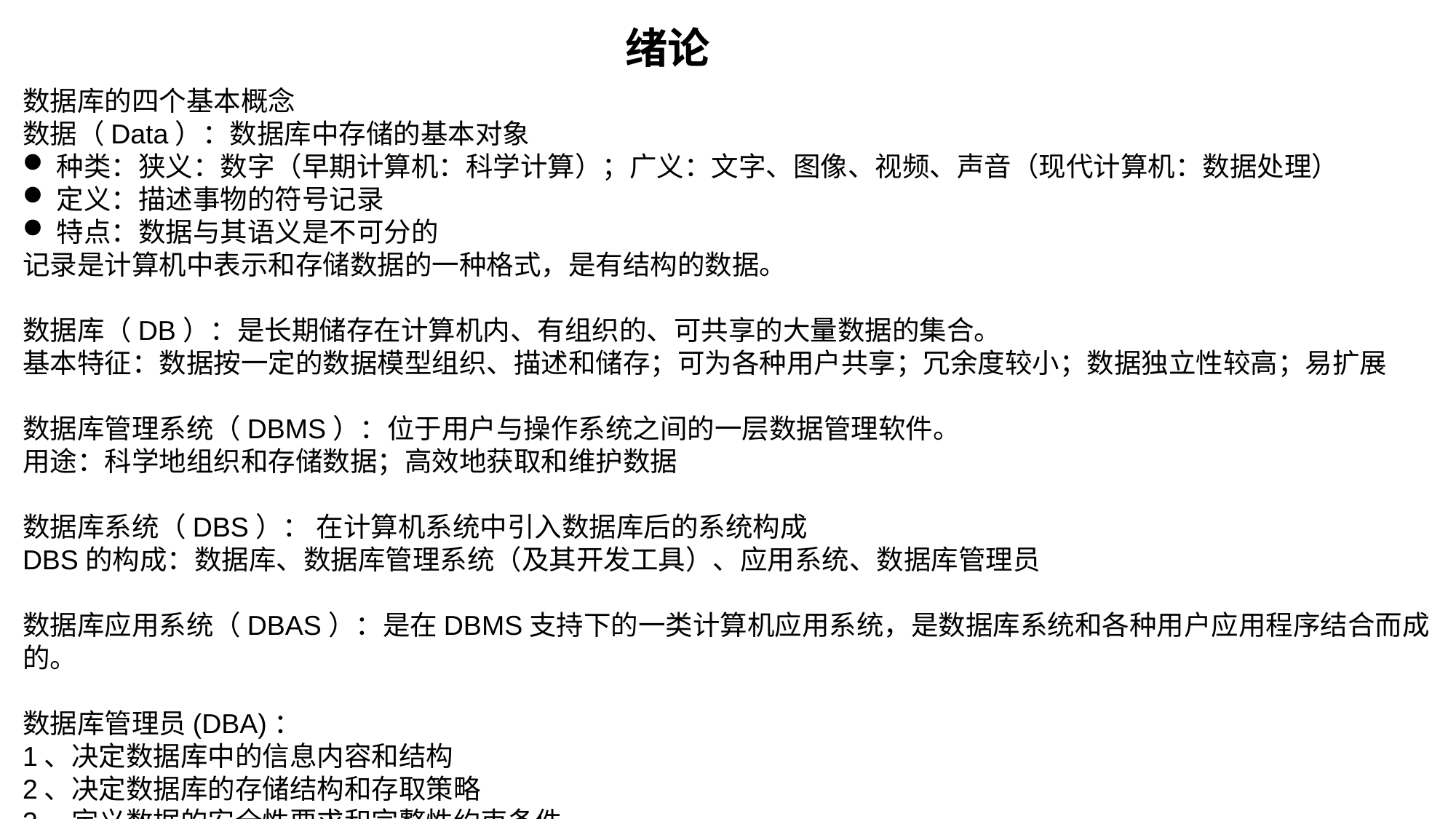

绪论
数据库的四个基本概念
数据（Data）：数据库中存储的基本对象
种类：狭义：数字（早期计算机：科学计算）；广义：文字、图像、视频、声音（现代计算机：数据处理）
定义：描述事物的符号记录
特点：数据与其语义是不可分的
记录是计算机中表示和存储数据的一种格式，是有结构的数据。

数据库（DB）：是长期储存在计算机内、有组织的、可共享的大量数据的集合。
基本特征：数据按一定的数据模型组织、描述和储存；可为各种用户共享；冗余度较小；数据独立性较高；易扩展

数据库管理系统（DBMS）：位于用户与操作系统之间的一层数据管理软件。
用途：科学地组织和存储数据；高效地获取和维护数据

数据库系统（DBS）： 在计算机系统中引入数据库后的系统构成
DBS的构成：数据库、数据库管理系统（及其开发工具）、应用系统、数据库管理员

数据库应用系统（DBAS）：是在DBMS支持下的一类计算机应用系统，是数据库系统和各种用户应用程序结合而成的。

数据库管理员(DBA)：
1、决定数据库中的信息内容和结构
2、决定数据库的存储结构和存取策略
3、定义数据的安全性要求和完整性约束条件
4、监控数据库的使用和运行
5、数据库的改进和重组